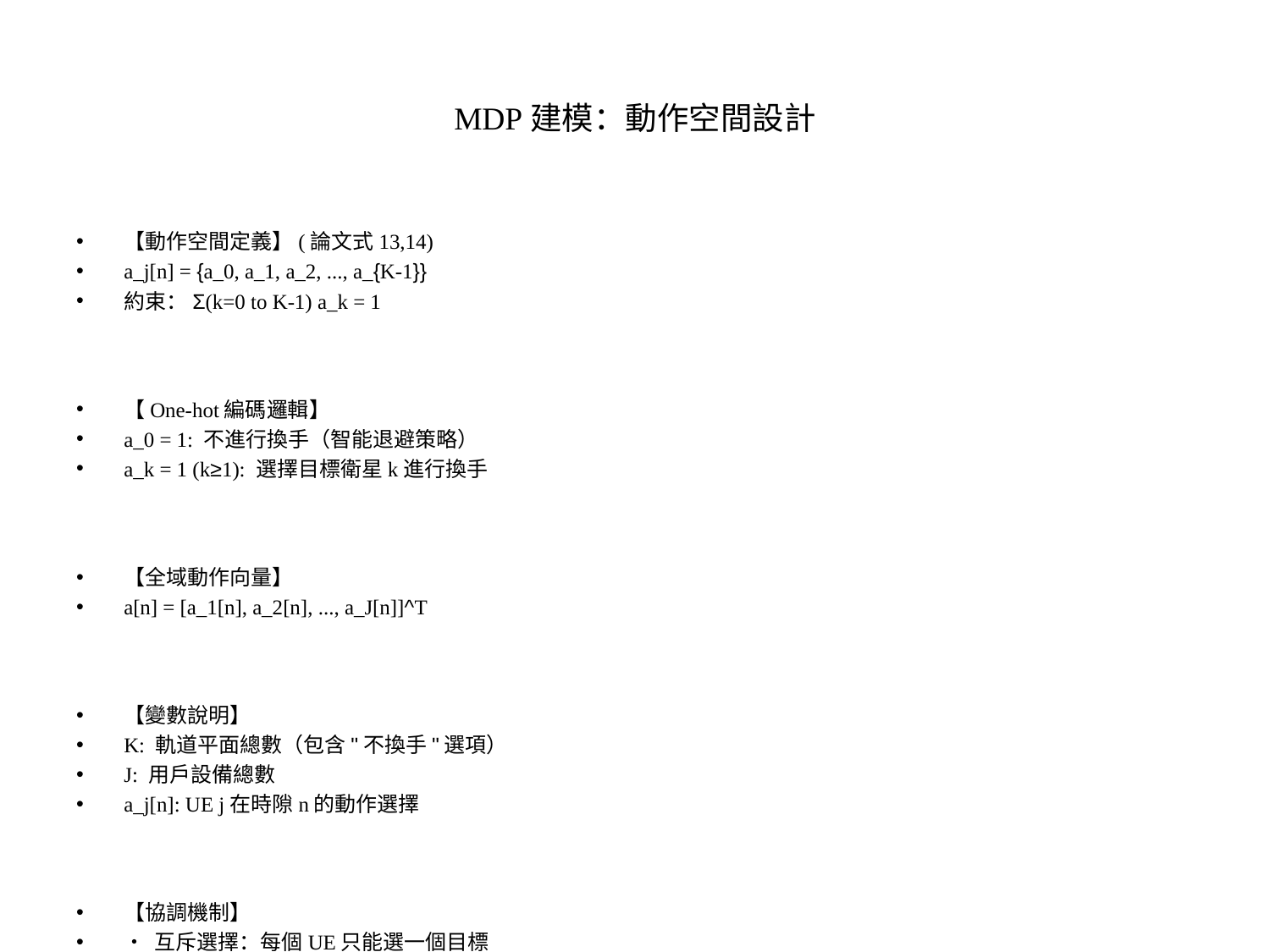

# MDP建模：動作空間設計
【動作空間定義】(論文式13,14)
a_j[n] = {a_0, a_1, a_2, ..., a_{K-1}}
約束：Σ(k=0 to K-1) a_k = 1

【One-hot編碼邏輯】
a_0 = 1: 不進行換手（智能退避策略）
a_k = 1 (k≥1): 選擇目標衛星k進行換手

【全域動作向量】
a[n] = [a_1[n], a_2[n], ..., a_J[n]]^T

【變數說明】
K: 軌道平面總數（包含"不換手"選項）
J: 用戶設備總數
a_j[n]: UE j在時隙n的動作選擇

【協調機制】
• 互斥選擇：每個UE只能選一個目標
• 負載均衡：分散UE到不同衛星
• 衝突避免：預防多UE選同一目標
• 智能退避：避免不必要的換手